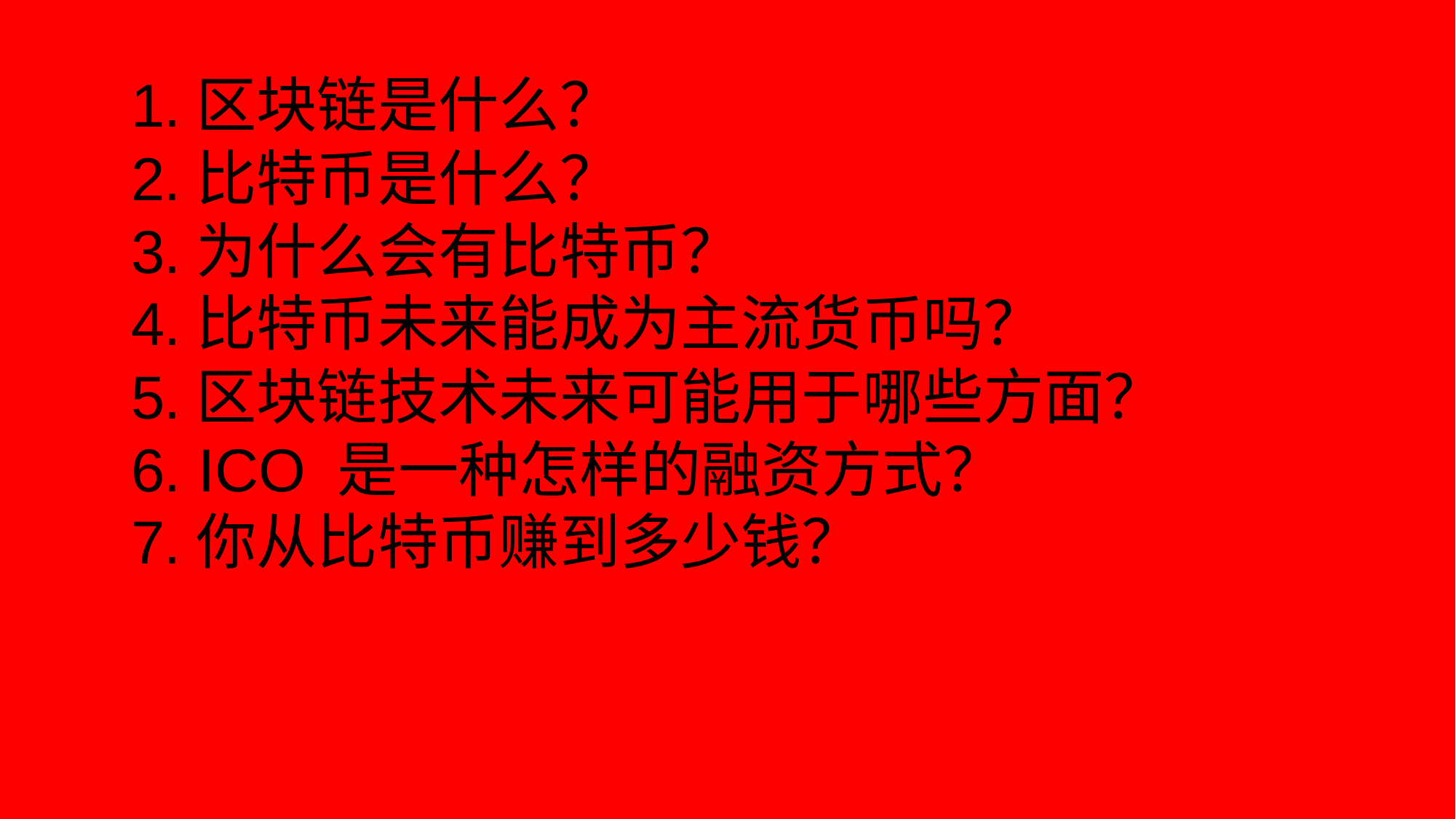

1.区块链是什么？
2.比特币是什么？
3.为什么会有比特币？
4.比特币未来能成为主流货币吗？
5.区块链技术未来可能用于哪些方面？
6. ICO 是一种怎样的融资方式？
7.你从比特币赚到多少钱？